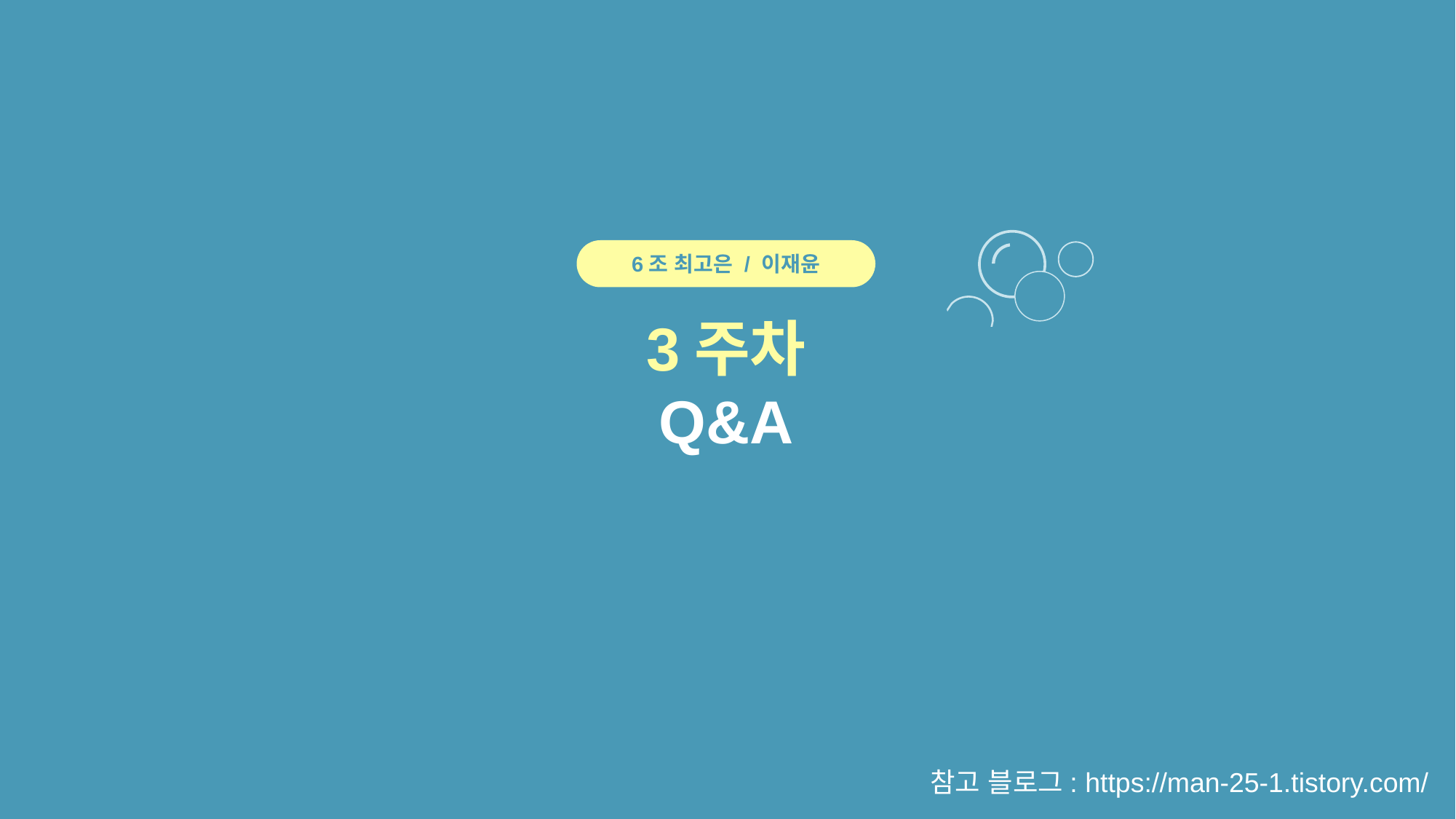

6조 최고은 / 이재윤
3주차
Q&A

참고 블로그: https://man-25-1.tistory.com/